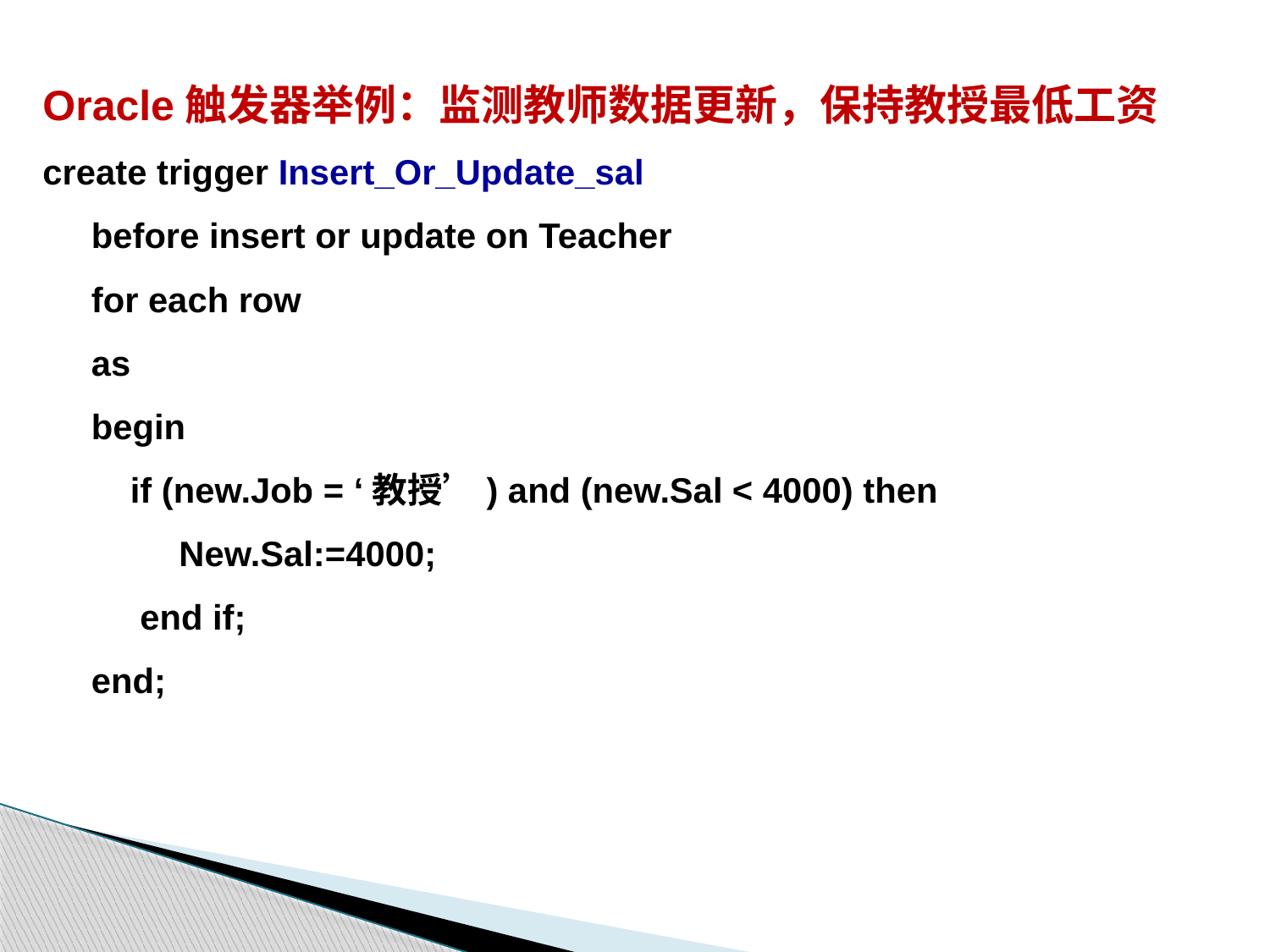

Oracle触发器举例：监测教师数据更新，保持教授最低工资
create trigger Insert_Or_Update_sal
     before insert or update on Teacher
     for each row
     as
     begin
         if (new.Job = ‘教授’) and (new.Sal < 4000) then
              New.Sal:=4000;
          end if;
     end;